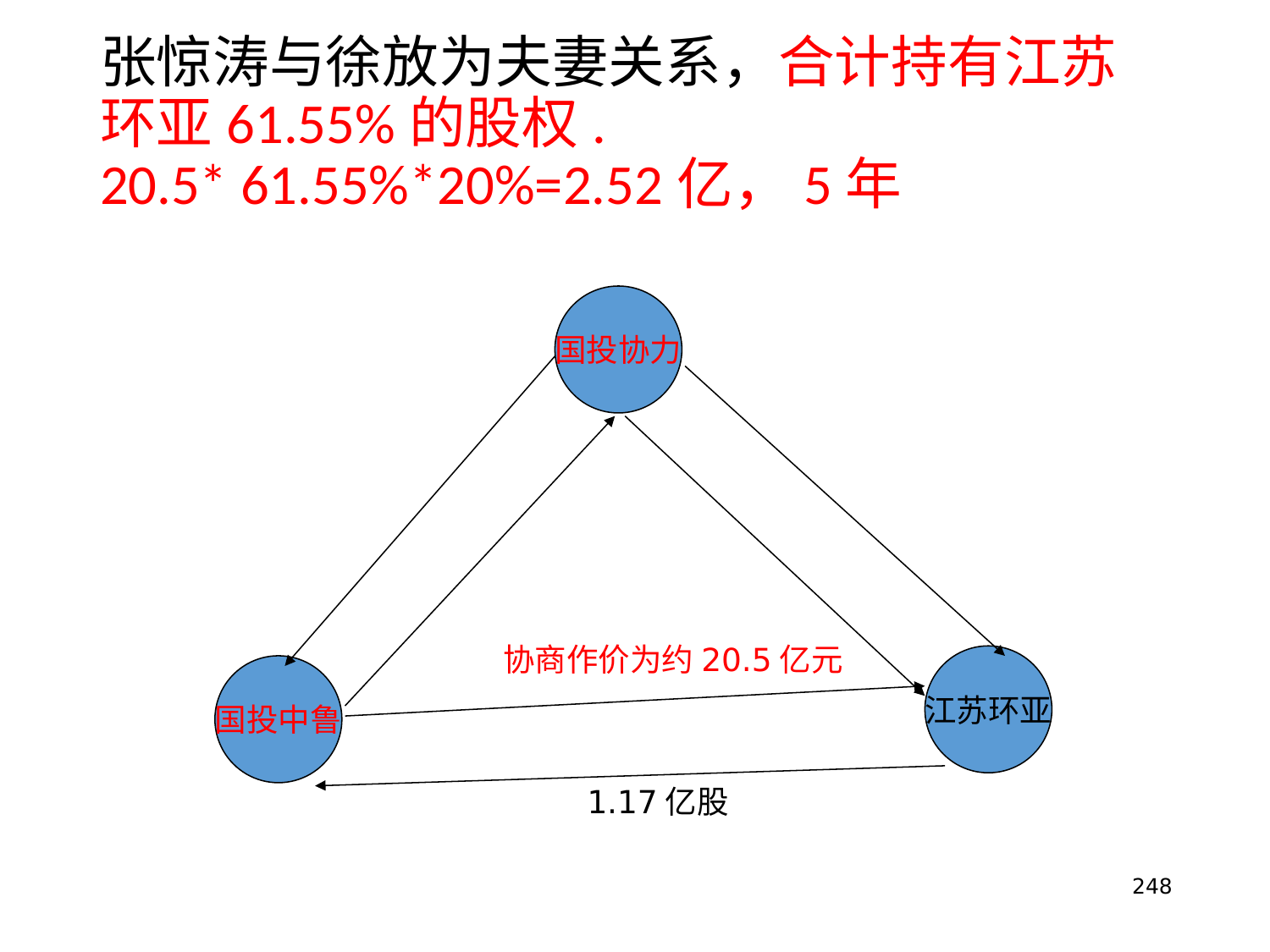

# 张惊涛与徐放为夫妻关系，合计持有江苏环亚61.55%的股权. 20.5* 61.55%*20%=2.52亿，5年

国投协力

协商作价为约20.5亿元
江苏环亚
国投中鲁

1.17亿股

248